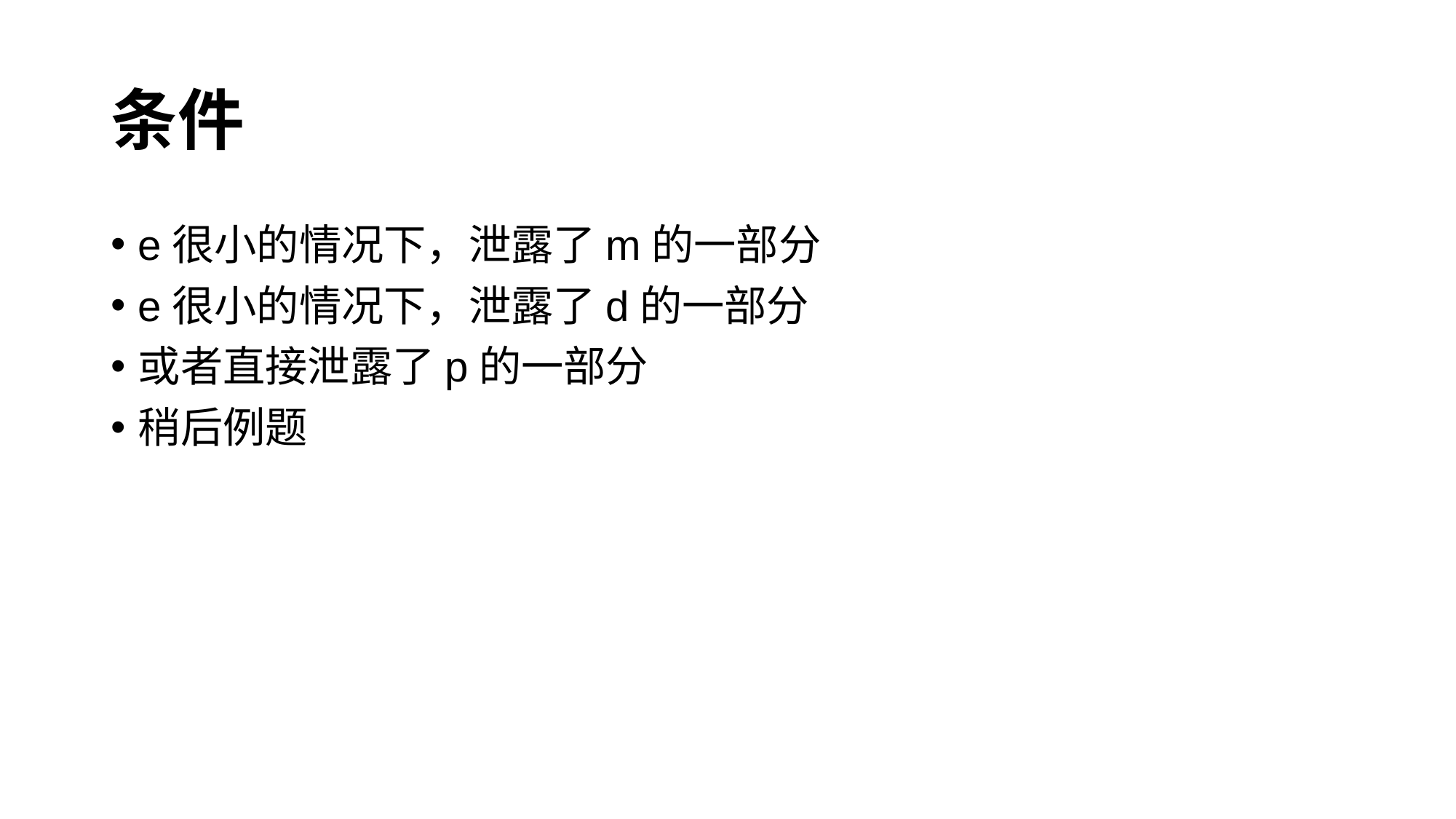

# 条件
e很小的情况下，泄露了m的一部分
e很小的情况下，泄露了d的一部分
或者直接泄露了p的一部分
稍后例题